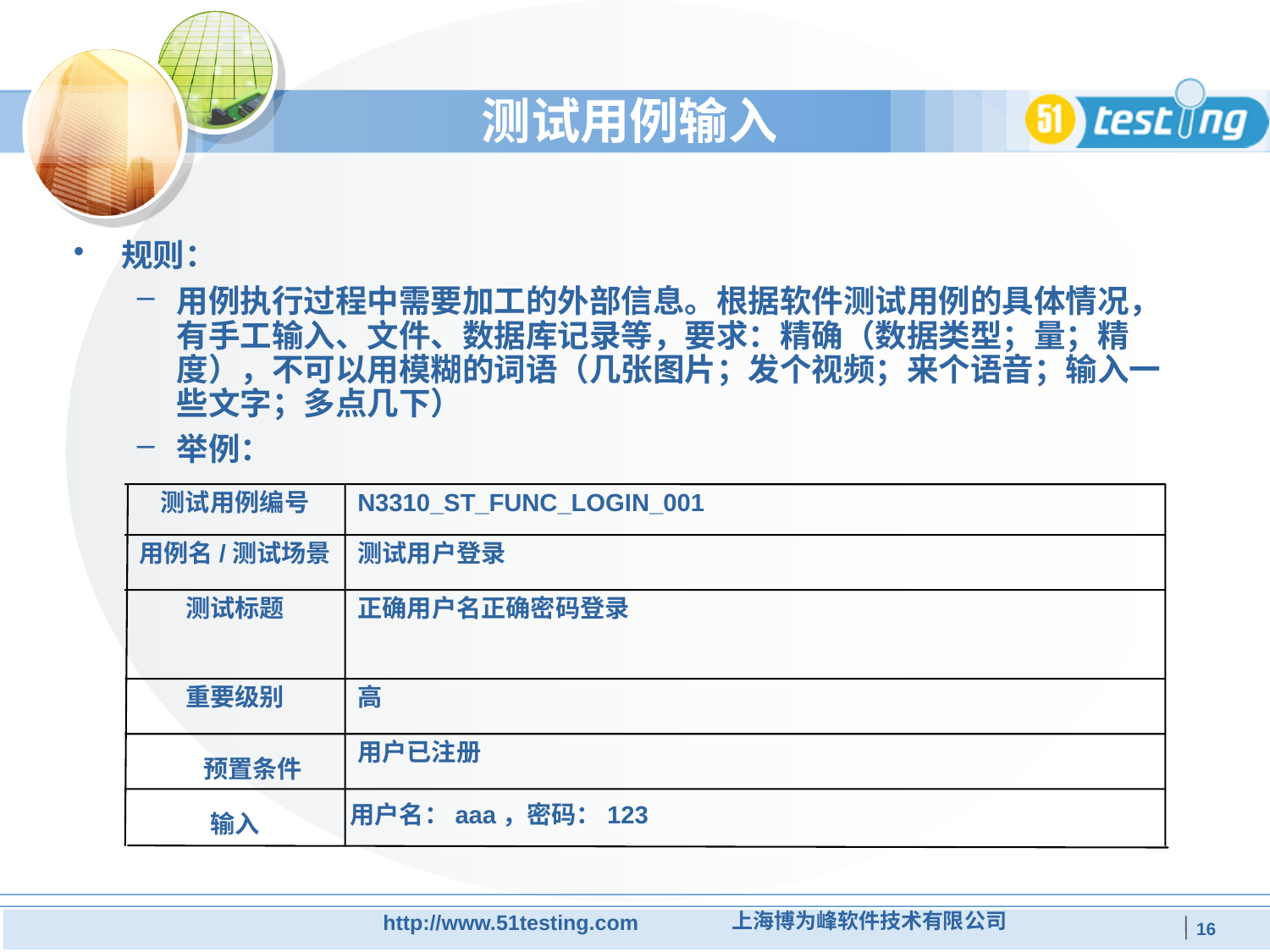

# 测试用例输入
规则：
用例执行过程中需要加工的外部信息。根据软件测试用例的具体情况，有手工输入、文件、数据库记录等，要求：精确（数据类型；量；精度），不可以用模糊的词语（几张图片；发个视频；来个语音；输入一些文字；多点几下）
举例：

测试用例编号

N3310_ST_FUNC_LOGIN_001

用例名/测试场景

测试用户登录
测试标题

正确用户名正确密码登录
重要级别

高

用户已注册
预置条件

用户名：aaa，密码：123
输入